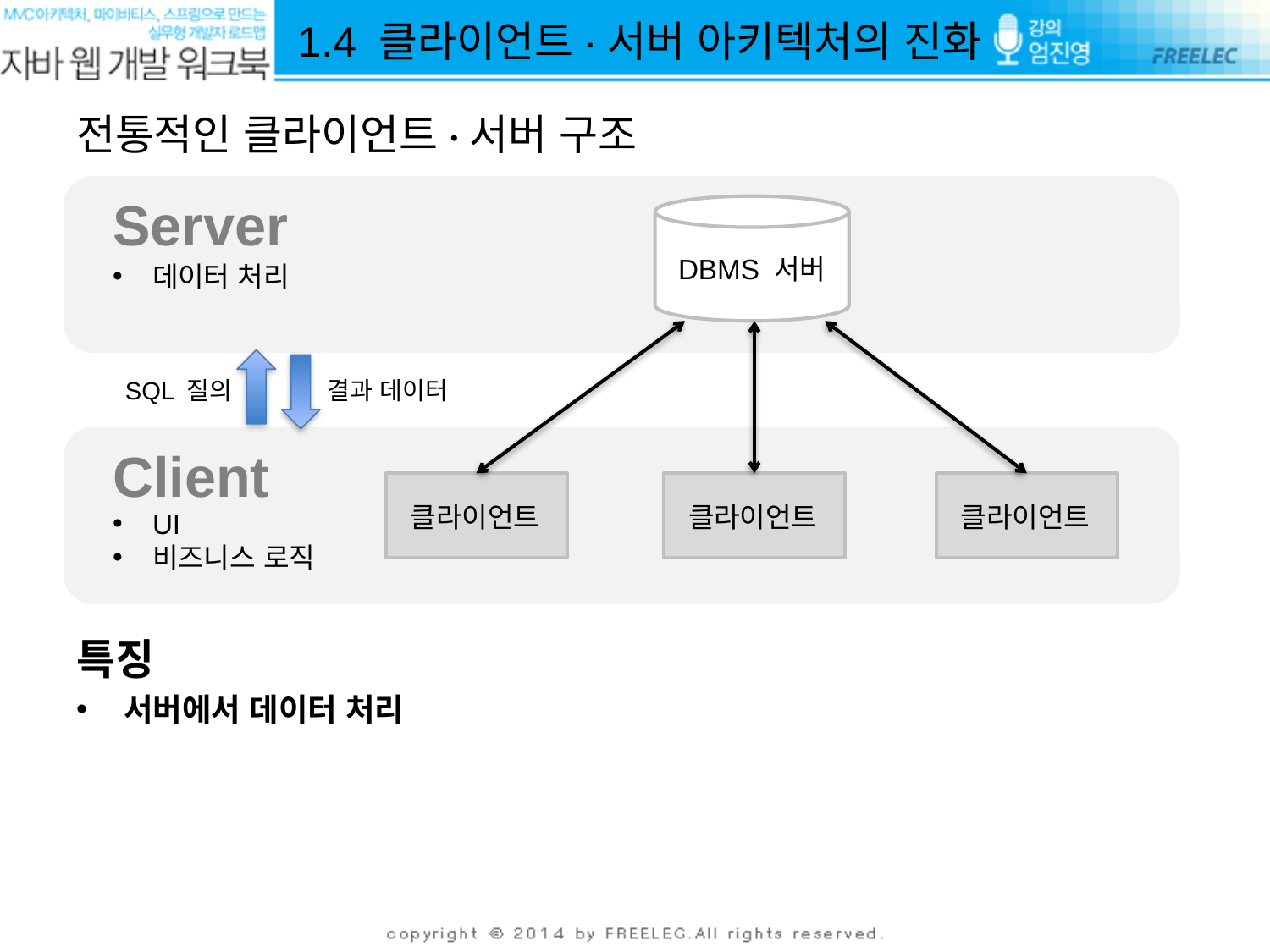

1.4 클라이언트·서버 아키텍처의 진화
전통적인 클라이언트·서버 구조

Server

DBMS 서버
데이터 처리

SQL 질의
결과 데이터

Client

클라이언트

클라이언트

클라이언트
UI
비즈니스 로직
특징
서버에서 데이터 처리